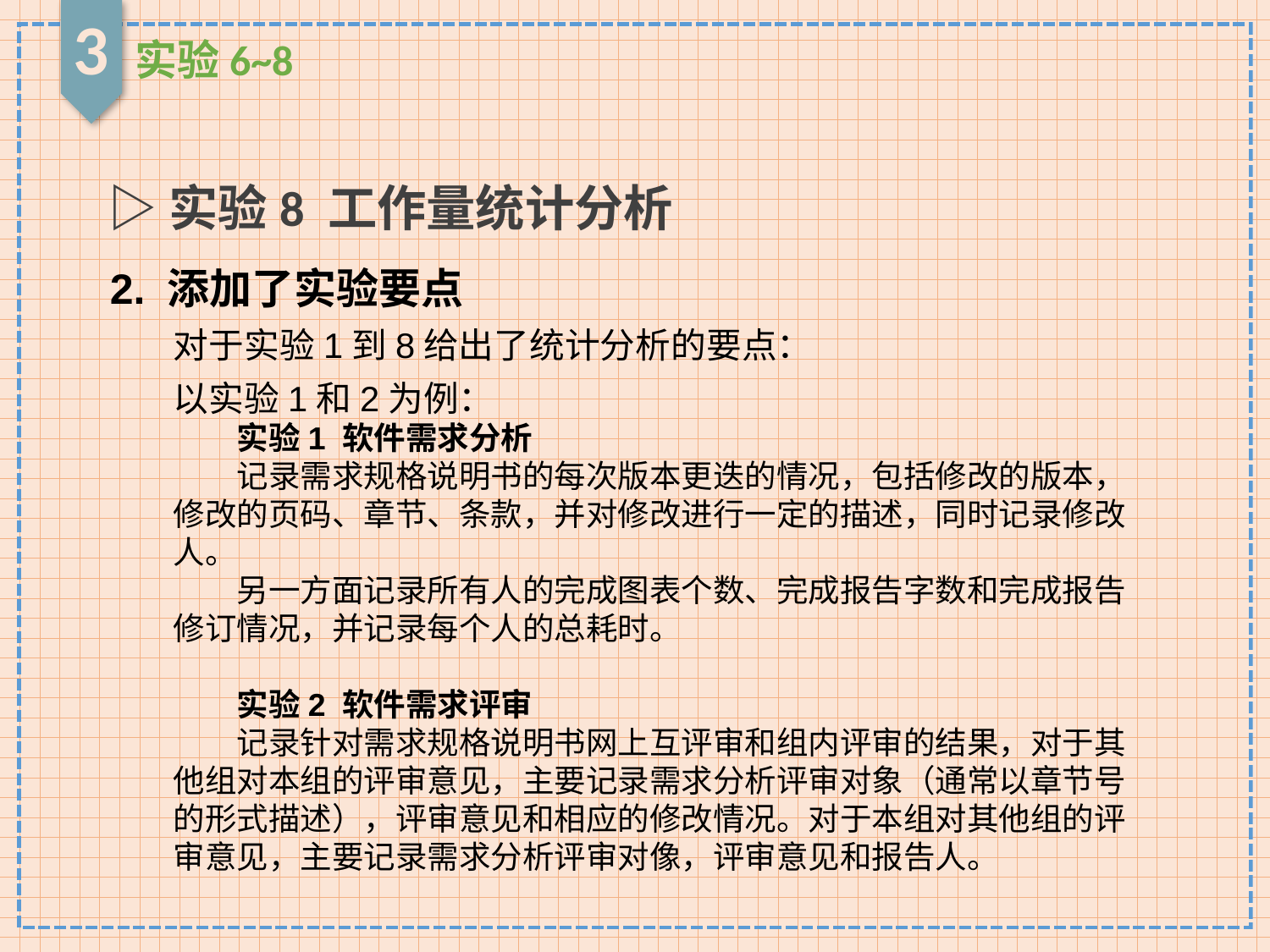

3
实验6~8
▷实验8 工作量统计分析
2. 添加了实验要点
对于实验1到8给出了统计分析的要点：
以实验1和2为例：
实验1 软件需求分析
记录需求规格说明书的每次版本更迭的情况，包括修改的版本，修改的页码、章节、条款，并对修改进行一定的描述，同时记录修改人。
另一方面记录所有人的完成图表个数、完成报告字数和完成报告修订情况，并记录每个人的总耗时。

实验2 软件需求评审
记录针对需求规格说明书网上互评审和组内评审的结果，对于其他组对本组的评审意见，主要记录需求分析评审对象（通常以章节号的形式描述），评审意见和相应的修改情况。对于本组对其他组的评审意见，主要记录需求分析评审对像，评审意见和报告人。